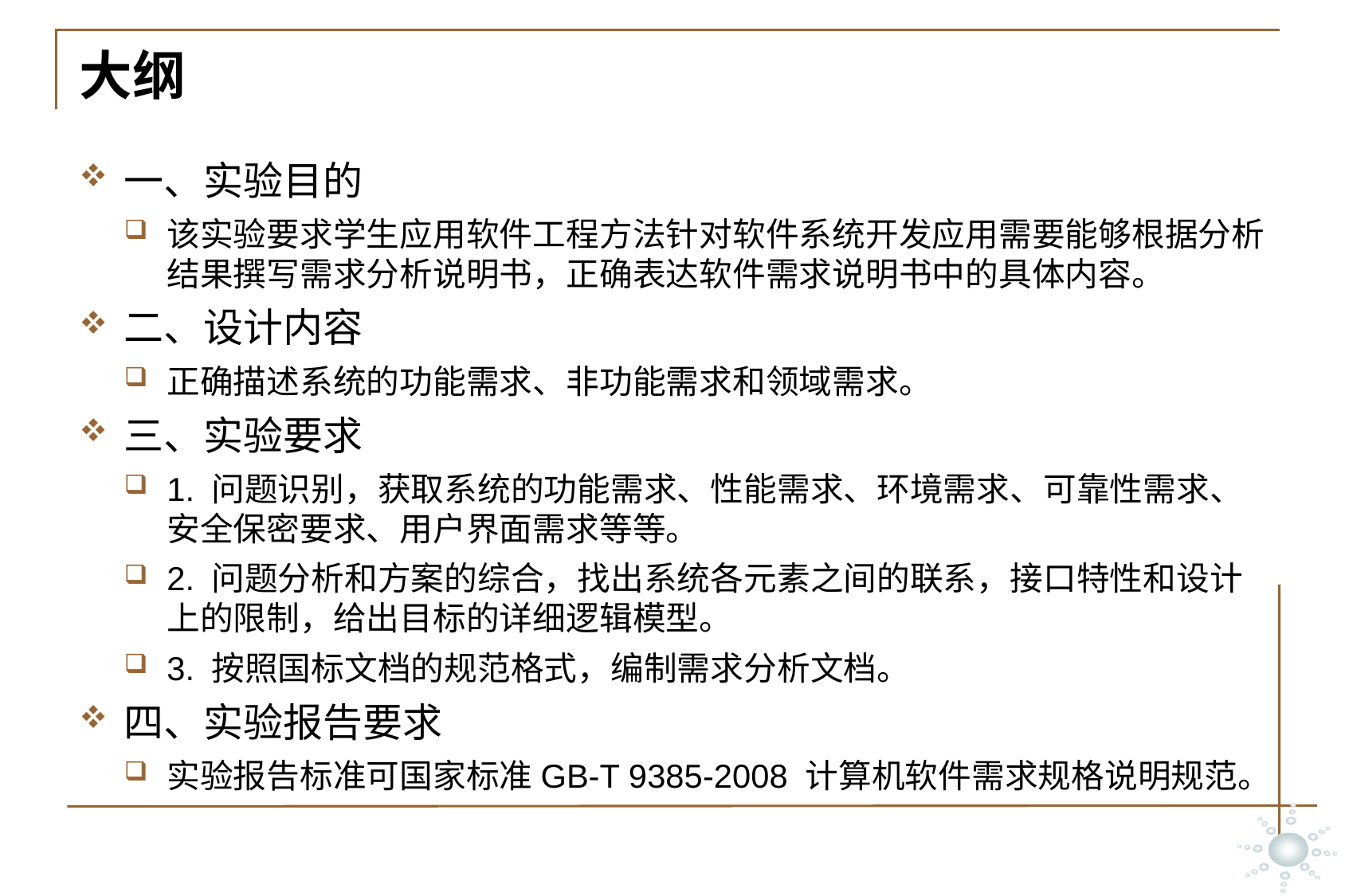

# 大纲
一、实验目的
该实验要求学生应用软件工程方法针对软件系统开发应用需要能够根据分析结果撰写需求分析说明书，正确表达软件需求说明书中的具体内容。
二、设计内容
正确描述系统的功能需求、非功能需求和领域需求。
三、实验要求
1. 问题识别，获取系统的功能需求、性能需求、环境需求、可靠性需求、安全保密要求、用户界面需求等等。
2. 问题分析和方案的综合，找出系统各元素之间的联系，接口特性和设计上的限制，给出目标的详细逻辑模型。
3. 按照国标文档的规范格式，编制需求分析文档。
四、实验报告要求
实验报告标准可国家标准GB-T 9385-2008 计算机软件需求规格说明规范。
2